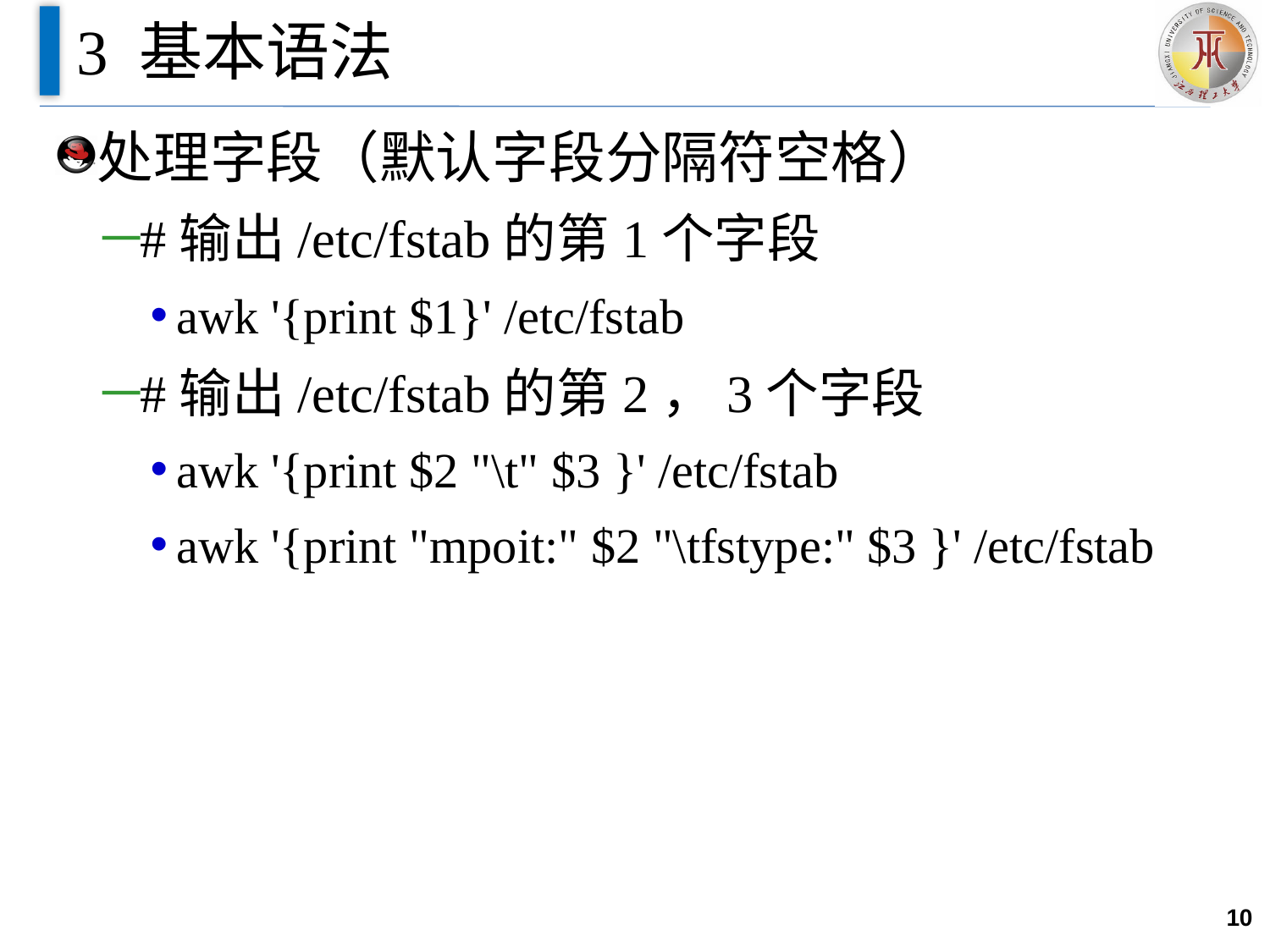

# 3 基本语法
处理字段（默认字段分隔符空格）
#输出/etc/fstab的第1个字段
awk '{print $1}' /etc/fstab
#输出/etc/fstab的第2，3个字段
awk '{print $2 "\t" $3 }' /etc/fstab
awk '{print "mpoit:" $2 "\tfstype:" $3 }' /etc/fstab
10